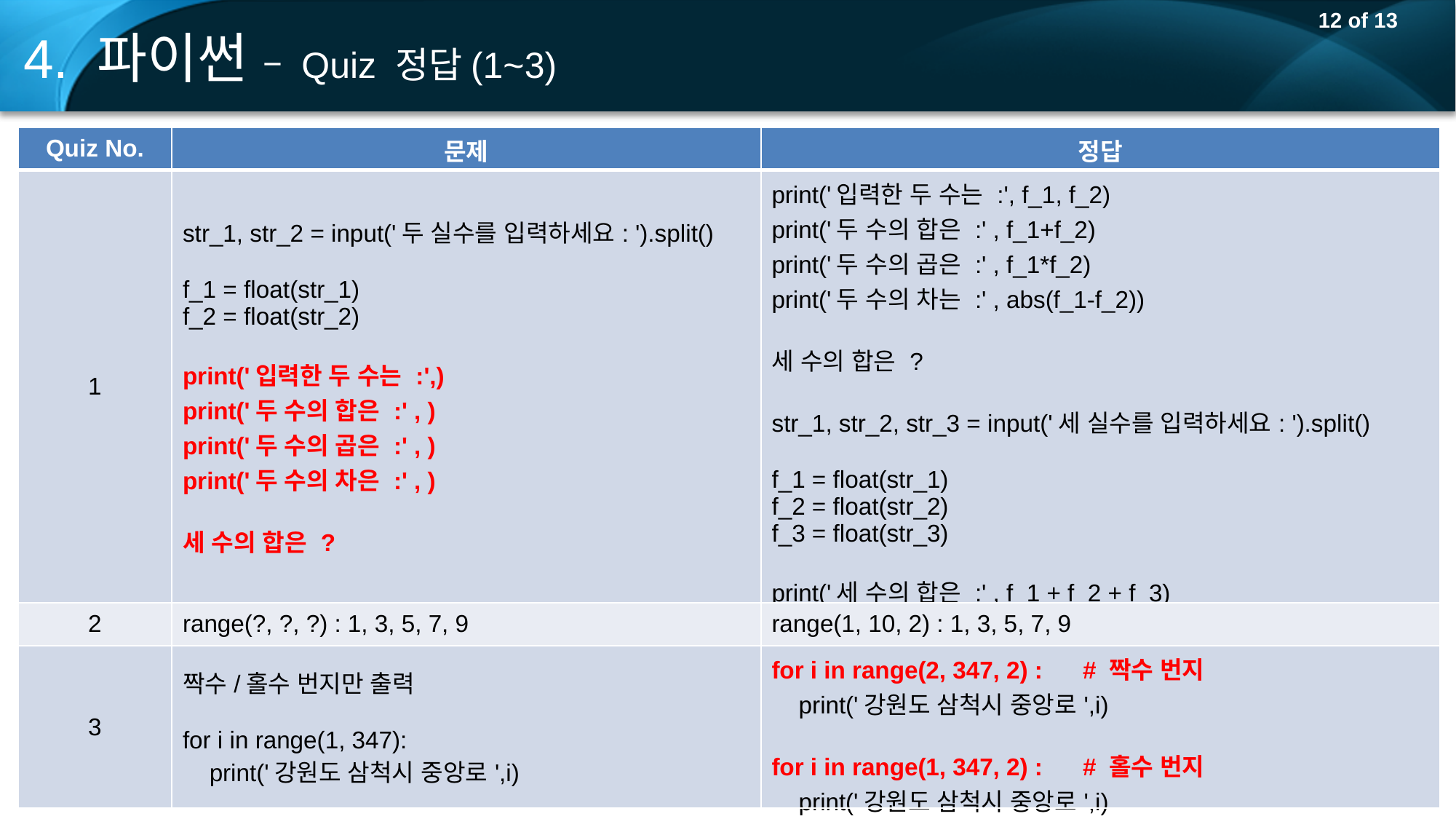

4. 파이썬 – Quiz 정답(1~3)
| Quiz No. | 문제 | 정답 |
| --- | --- | --- |
| 1 | str\_1, str\_2 = input('두 실수를 입력하세요: ').split() f\_1 = float(str\_1) f\_2 = float(str\_2) print('입력한 두 수는 :',) print('두 수의 합은 :' , ) print('두 수의 곱은 :' , ) print('두 수의 차은 :' , ) 세 수의 합은 ? | print('입력한 두 수는 :', f\_1, f\_2) print('두 수의 합은 :' , f\_1+f\_2) print('두 수의 곱은 :' , f\_1\*f\_2) print('두 수의 차는 :' , abs(f\_1-f\_2)) 세 수의 합은 ? str\_1, str\_2, str\_3 = input('세 실수를 입력하세요: ').split() f\_1 = float(str\_1) f\_2 = float(str\_2) f\_3 = float(str\_3) print('세 수의 합은 :' , f\_1 + f\_2 + f\_3) |
| 2 | range(?, ?, ?) : 1, 3, 5, 7, 9 | range(1, 10, 2) : 1, 3, 5, 7, 9 |
| 3 | 짝수/홀수 번지만 출력 for i in range(1, 347): print('강원도 삼척시 중앙로',i) | for i in range(2, 347, 2) : # 짝수 번지 print('강원도 삼척시 중앙로',i) for i in range(1, 347, 2) : # 홀수 번지 print('강원도 삼척시 중앙로',i) |